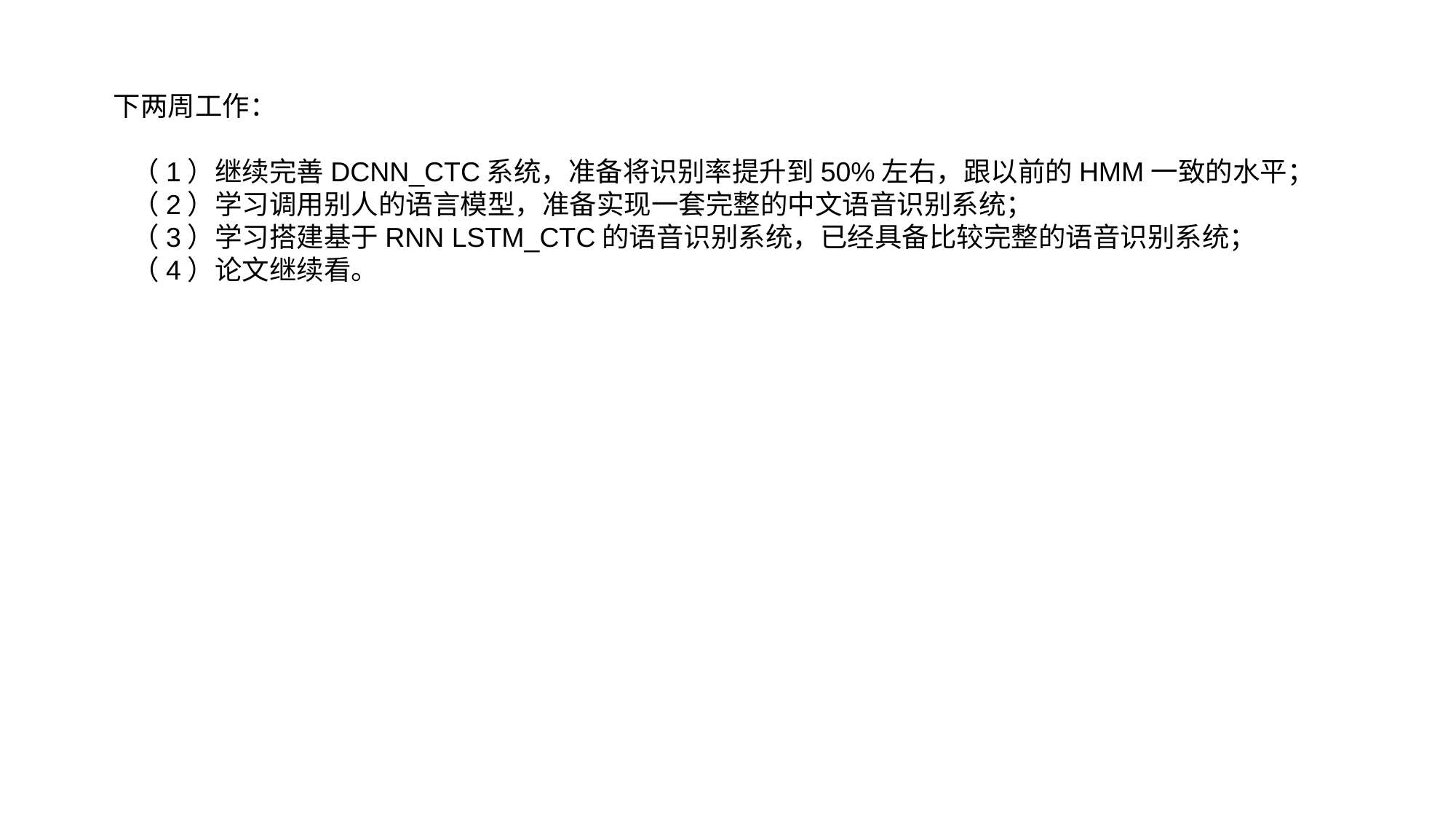

下两周工作：

  （1）继续完善DCNN_CTC系统，准备将识别率提升到50%左右，跟以前的HMM一致的水平；
  （2）学习调用别人的语言模型，准备实现一套完整的中文语音识别系统；
  （3）学习搭建基于RNN LSTM_CTC的语音识别系统，已经具备比较完整的语音识别系统；
  （4）论文继续看。